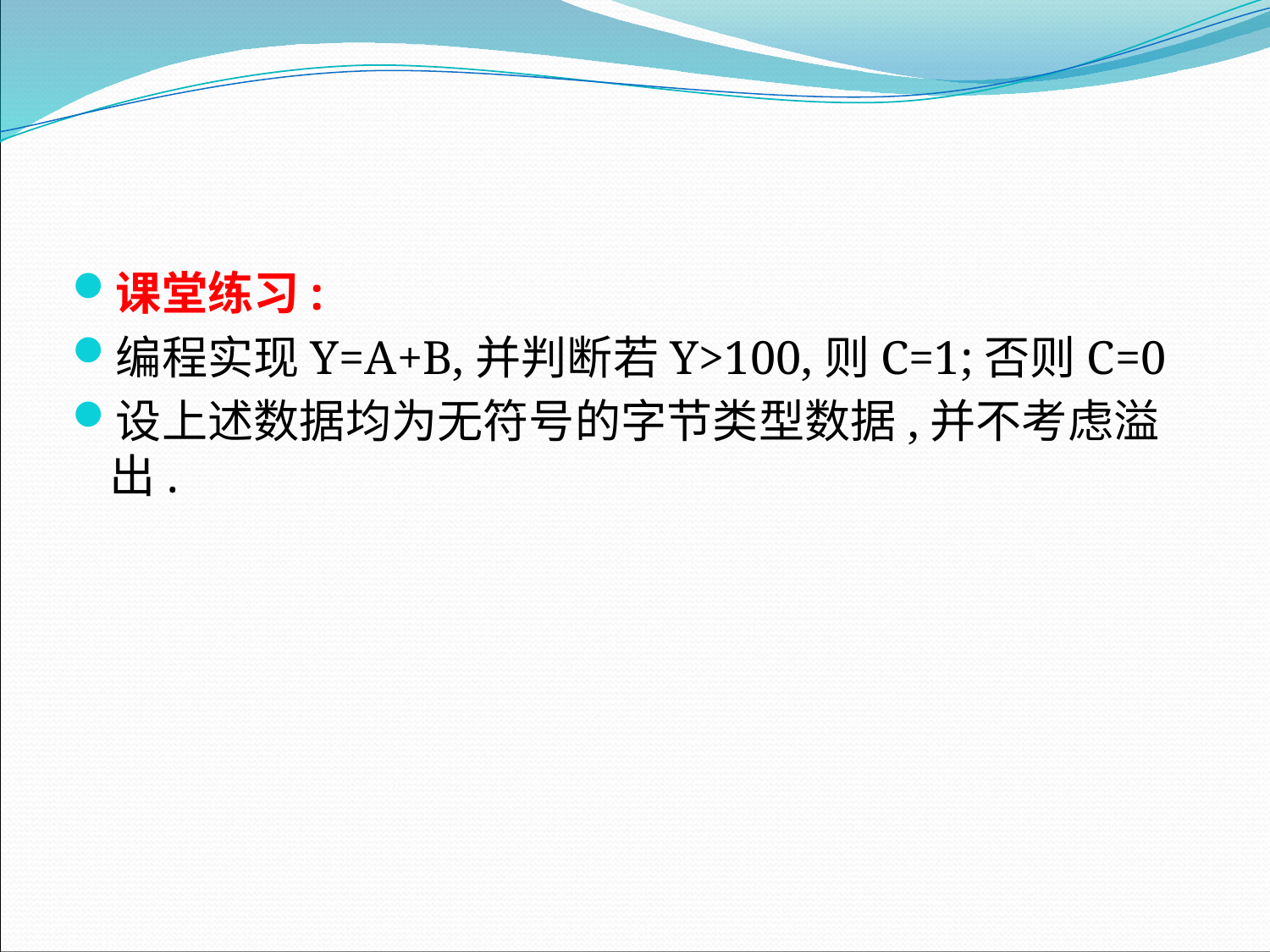

#
课堂练习:
编程实现Y=A+B,并判断若Y>100,则C=1;否则C=0
设上述数据均为无符号的字节类型数据,并不考虑溢出.